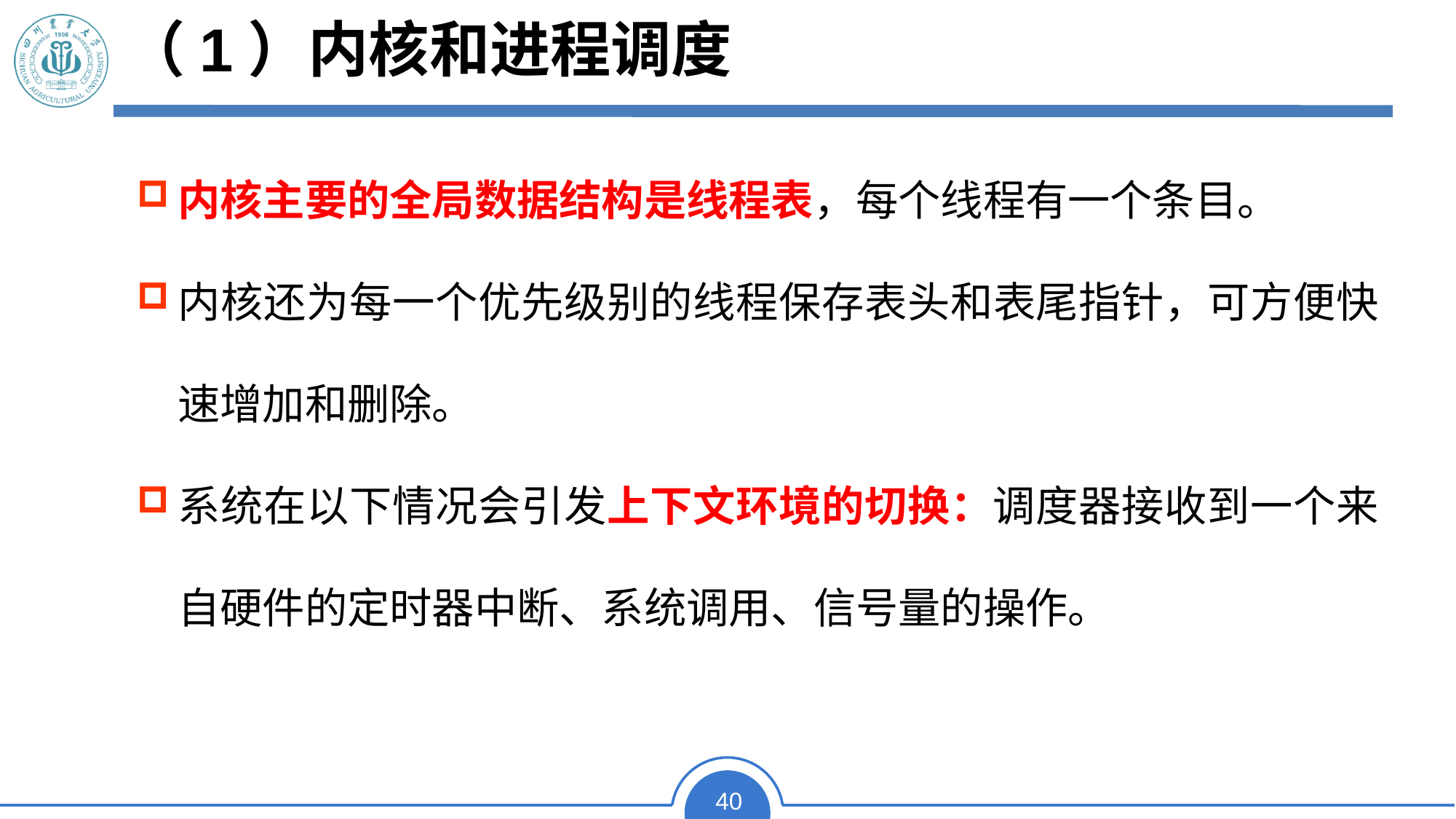

# （1）内核和进程调度
内核主要的全局数据结构是线程表，每个线程有一个条目。
内核还为每一个优先级别的线程保存表头和表尾指针，可方便快速增加和删除。
系统在以下情况会引发上下文环境的切换：调度器接收到一个来自硬件的定时器中断、系统调用、信号量的操作。